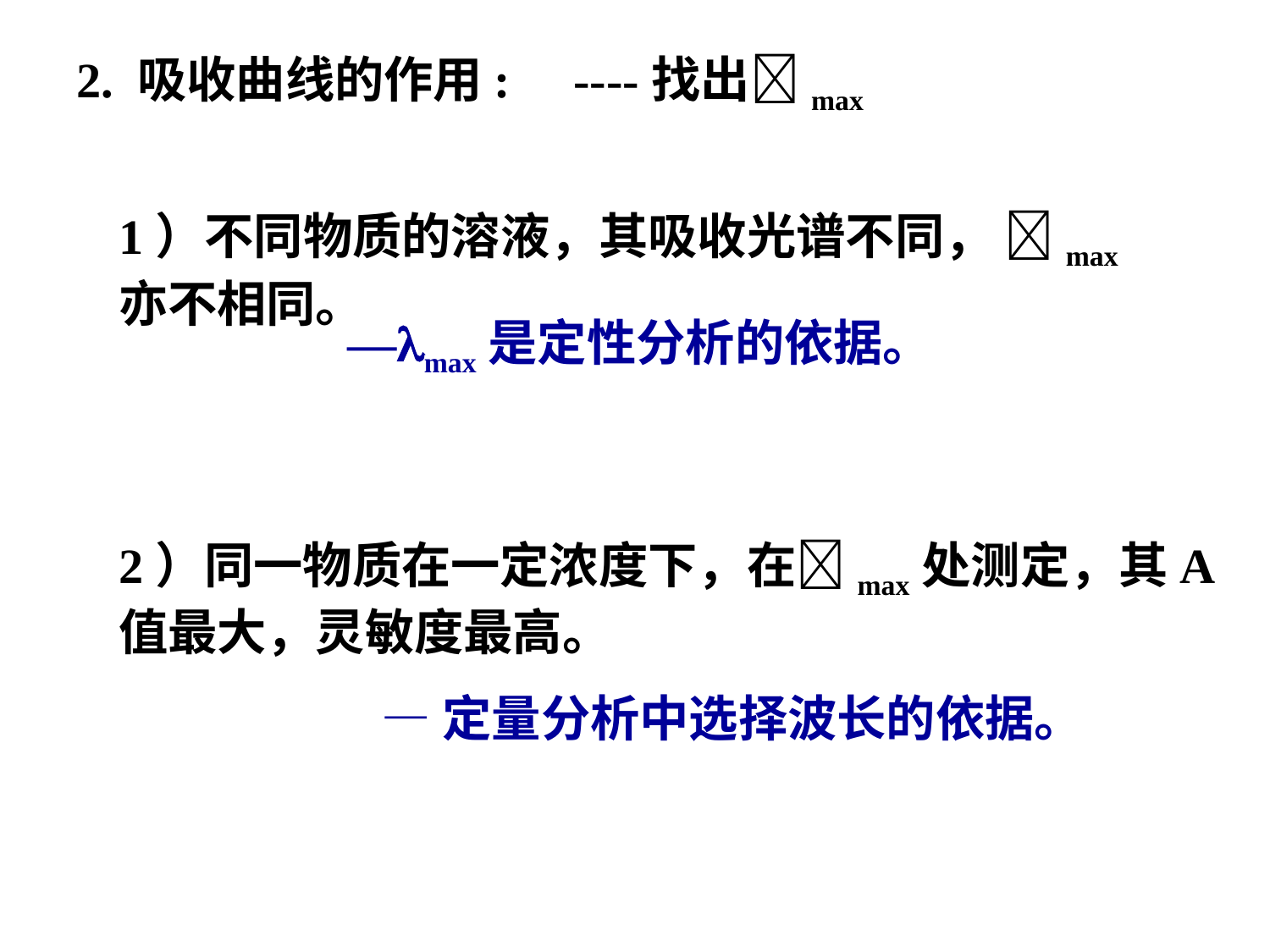

2. 吸收曲线的作用:
----找出λmax
1）不同物质的溶液，其吸收光谱不同， λmax亦不相同。
—λmax是定性分析的依据。
2）同一物质在一定浓度下，在λmax处测定，其A值最大，灵敏度最高。
—定量分析中选择波长的依据。